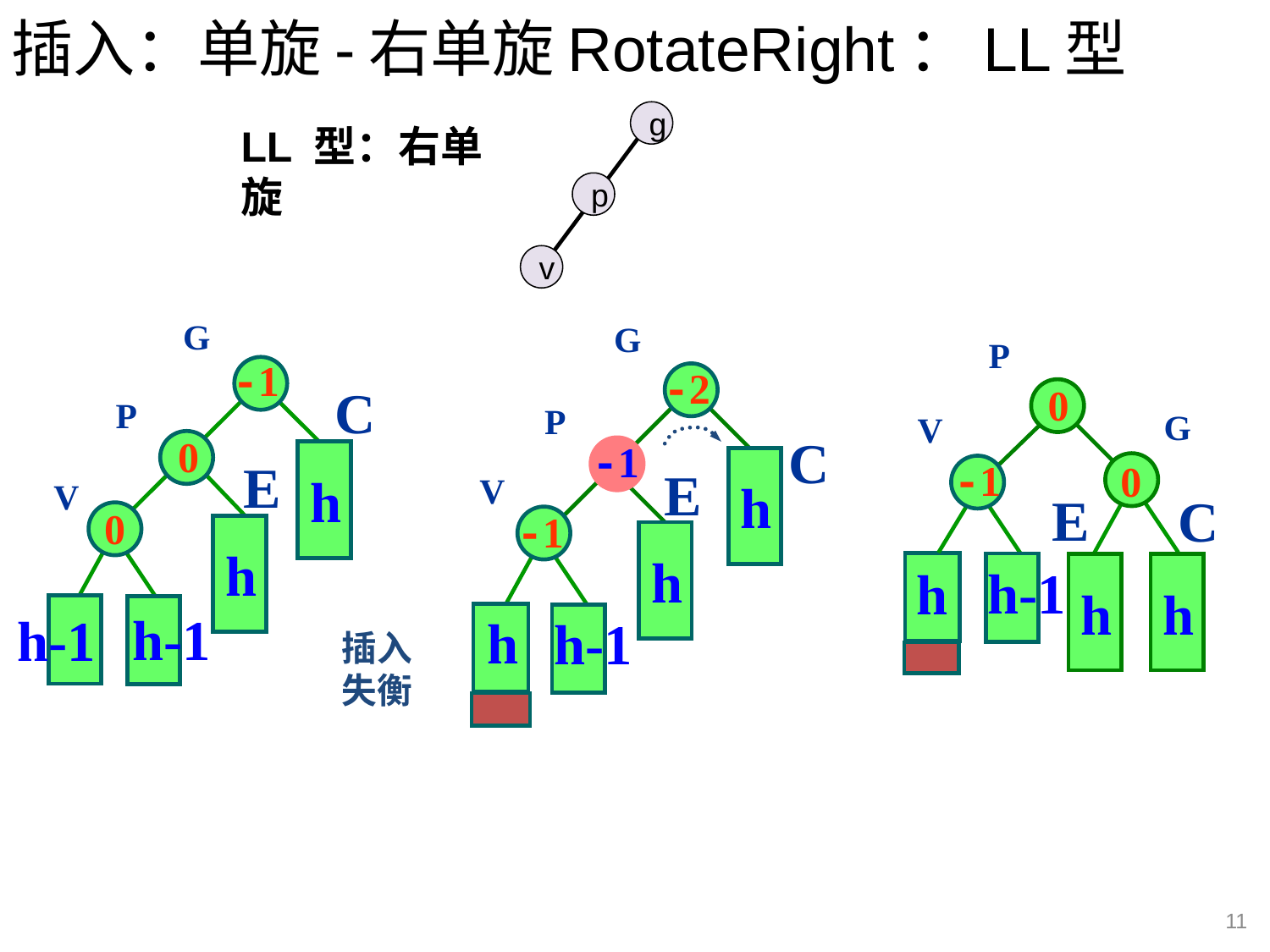

插入：单旋-右单旋RotateRight：LL型
g
LL 型：右单旋

p
v
G
-1
C
P
0
E
V
0

h

h

h-1
h-1
G
-2

P

C

-1

h
E
V

-1

h

h
h-1

P
0

h-1

h
h

G
V
-1
0
E
C
h
h
插入失衡
11